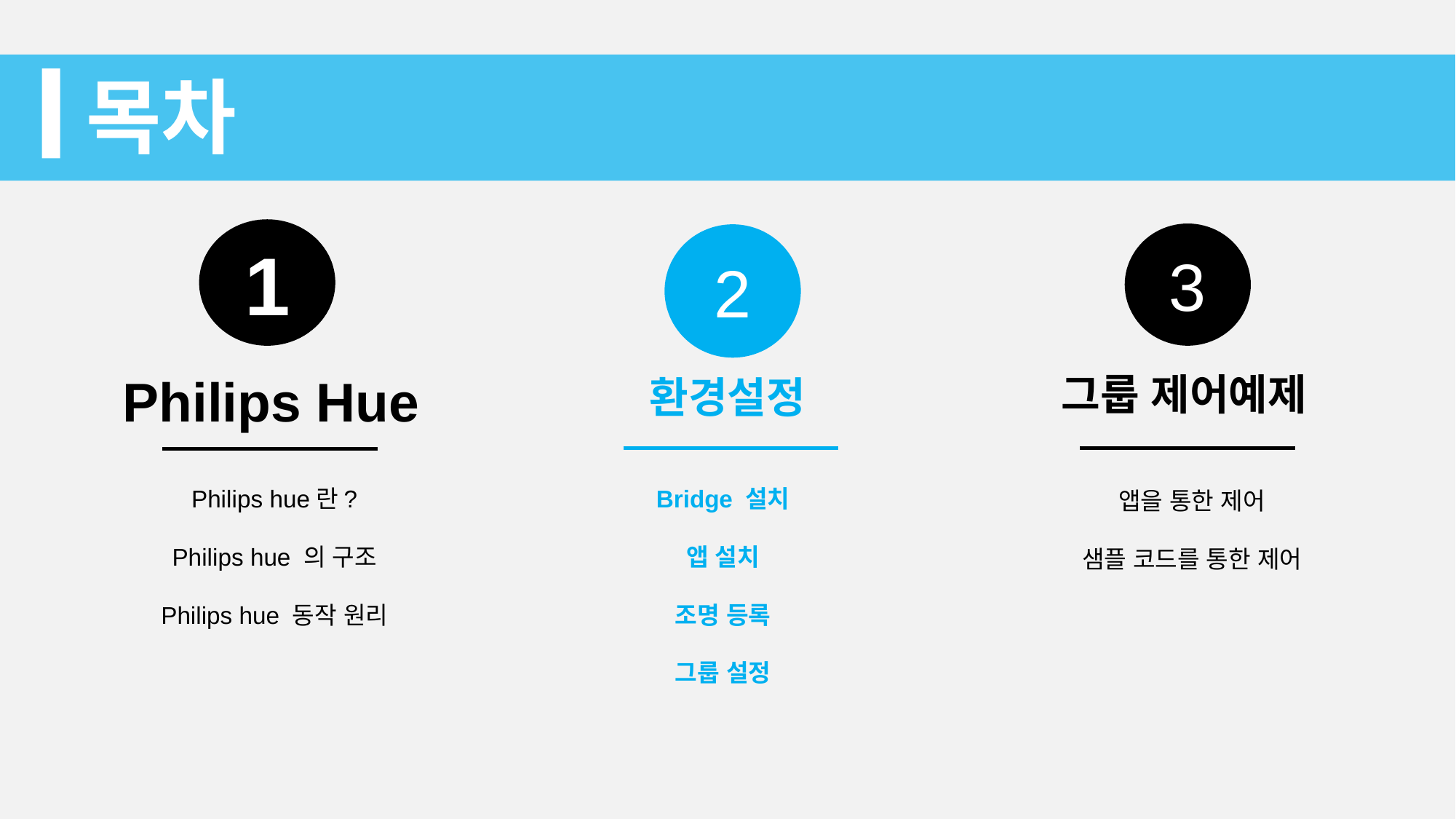

# 목차

1
3
2
Philips Hue
그룹 제어예제
환경설정
Philips hue란?
Philips hue 의 구조
Philips hue 동작 원리
Bridge 설치
앱 설치
조명 등록
그룹 설정
앱을 통한 제어
샘플 코드를 통한 제어